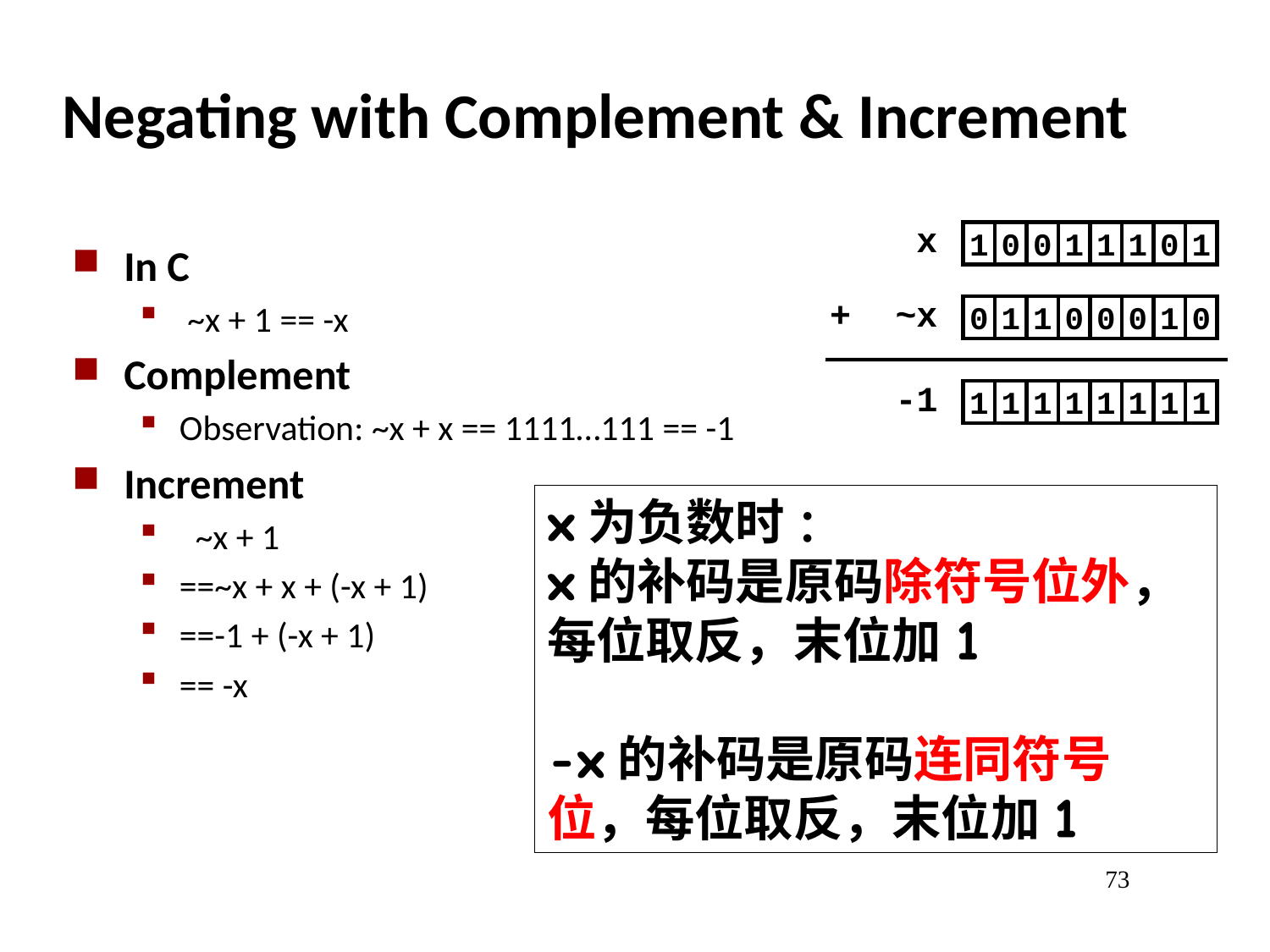

# Negating with Complement & Increment
 x
1
0
0
1
1
1
0
1
+
~x
0
1
1
0
0
0
1
0

-1
1
1
1
1
1
1
1
1
In C
 ~x + 1 == -x
Complement
Observation: ~x + x == 1111…111 == -1
Increment
  ~x + 1
==~x + x + (-x + 1)
==-1 + (-x + 1)
== -x

x为负数时:
x的补码是原码除符号位外，
每位取反，末位加1

-x的补码是原码连同符号位，每位取反，末位加1
73